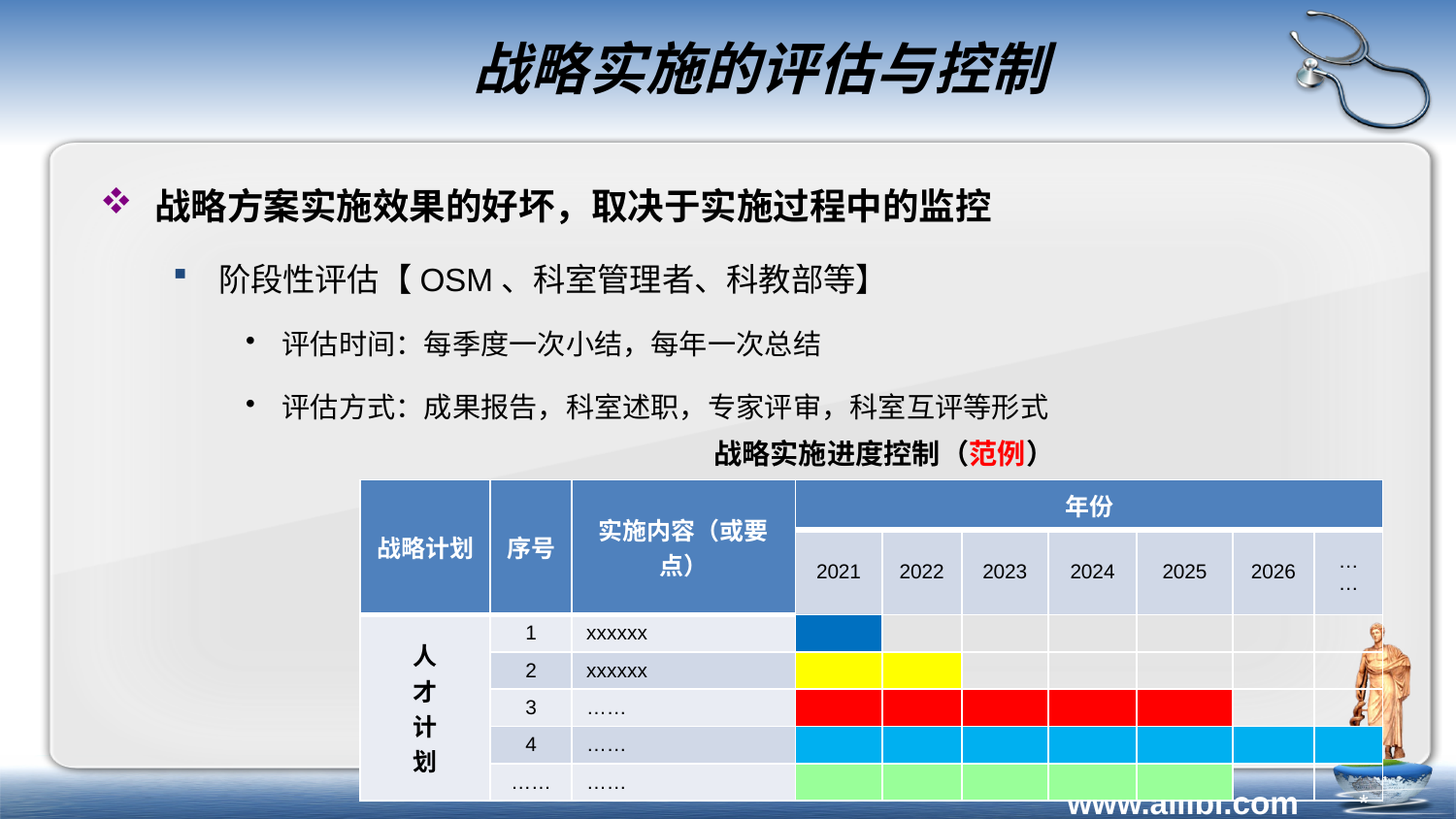

# 战略实施的评估与控制
战略方案实施效果的好坏，取决于实施过程中的监控
阶段性评估【OSM、科室管理者、科教部等】
评估时间：每季度一次小结，每年一次总结
评估方式：成果报告，科室述职，专家评审，科室互评等形式
战略实施进度控制（范例）
| 战略计划 | 序号 | 实施内容（或要点） | 年份 |  |  |  |  |  |  |
| --- | --- | --- | --- | --- | --- | --- | --- | --- | --- |
|  |  |  | 2021 | 2022 | 2023 | 2024 | 2025 | 2026 | …… |
| 人 才 计 划 | 1 | xxxxxx |  |  |  |  |  |  |  |
|  | 2 | xxxxxx |  |  |  |  |  |  |  |
|  | 3 | …… |  |  |  |  |  |  |  |
|  | 4 | …… |  |  |  |  |  |  |  |
|  | …… | …… |  |  |  |  |  |  |  |
*